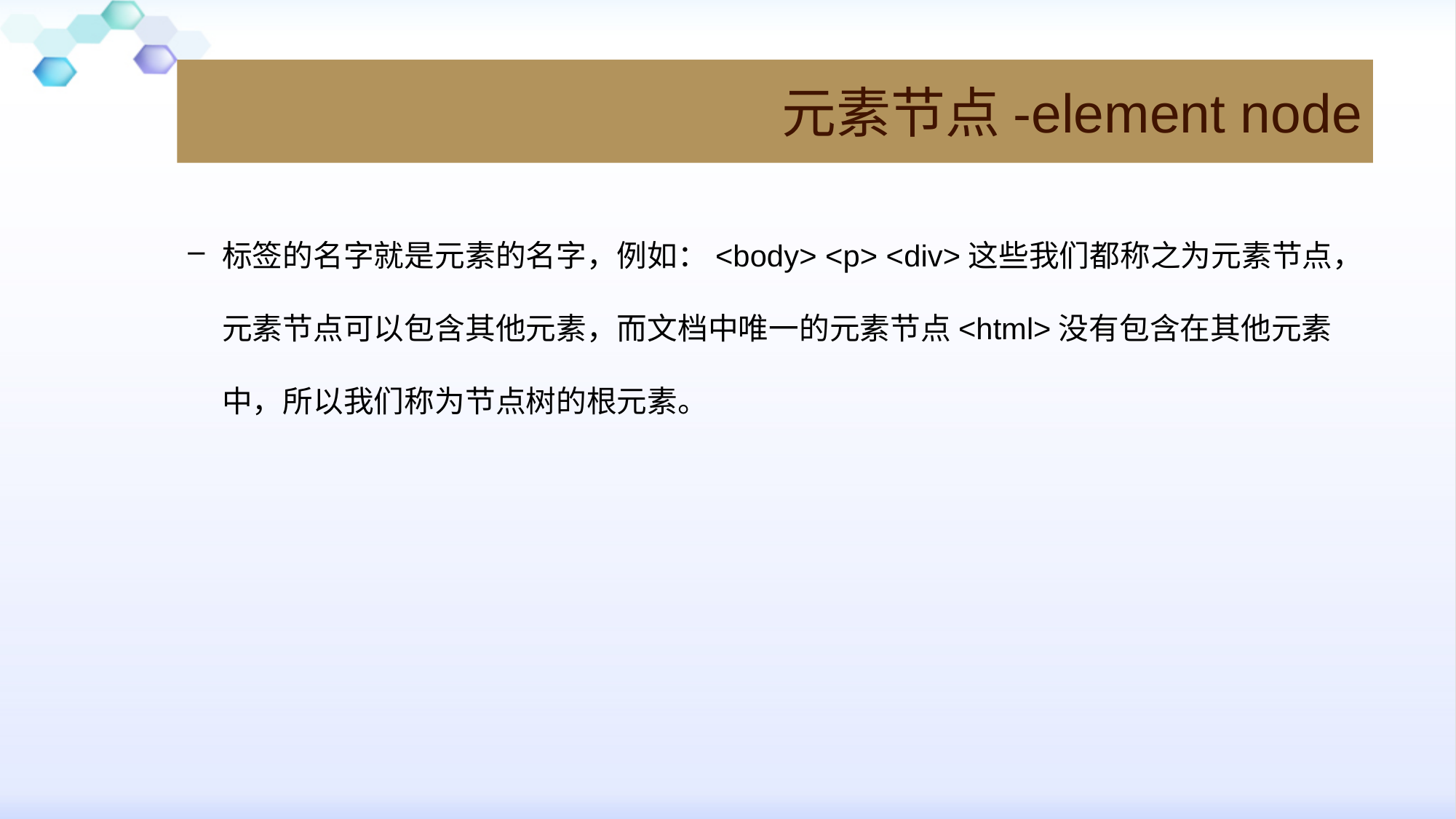

# 元素节点-element node
标签的名字就是元素的名字，例如：<body> <p> <div>这些我们都称之为元素节点，元素节点可以包含其他元素，而文档中唯一的元素节点<html>没有包含在其他元素中，所以我们称为节点树的根元素。